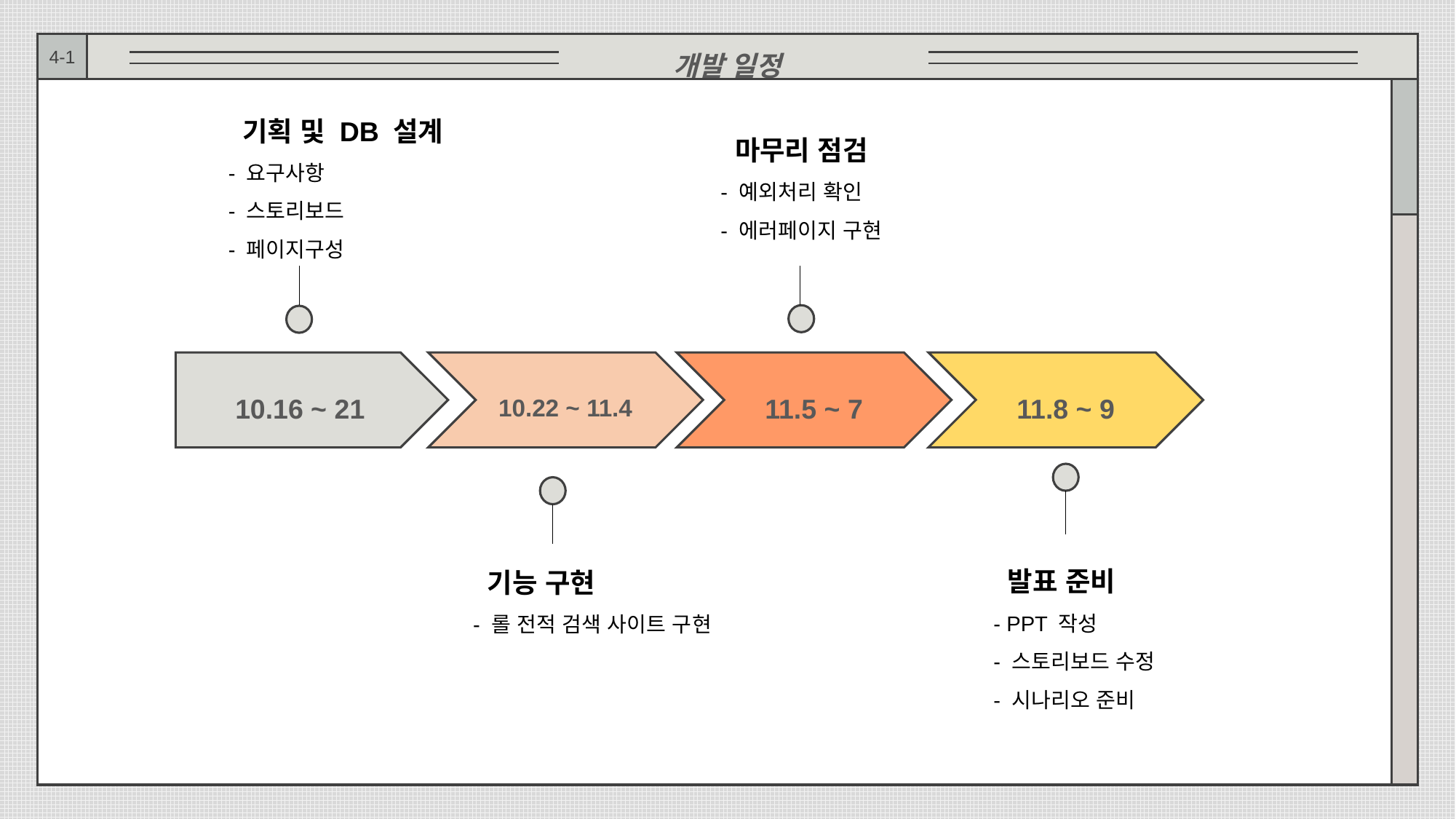

개발 일정
4-1

 기획 및 DB 설계
- 요구사항
- 스토리보드
- 페이지구성
 마무리 점검
- 예외처리 확인
- 에러페이지 구현

10.16 ~ 21
11.8 ~ 9
10.22 ~ 11.4
11.5 ~ 7

 발표 준비
- PPT 작성
- 스토리보드 수정
- 시나리오 준비
 기능 구현
- 롤 전적 검색 사이트 구현